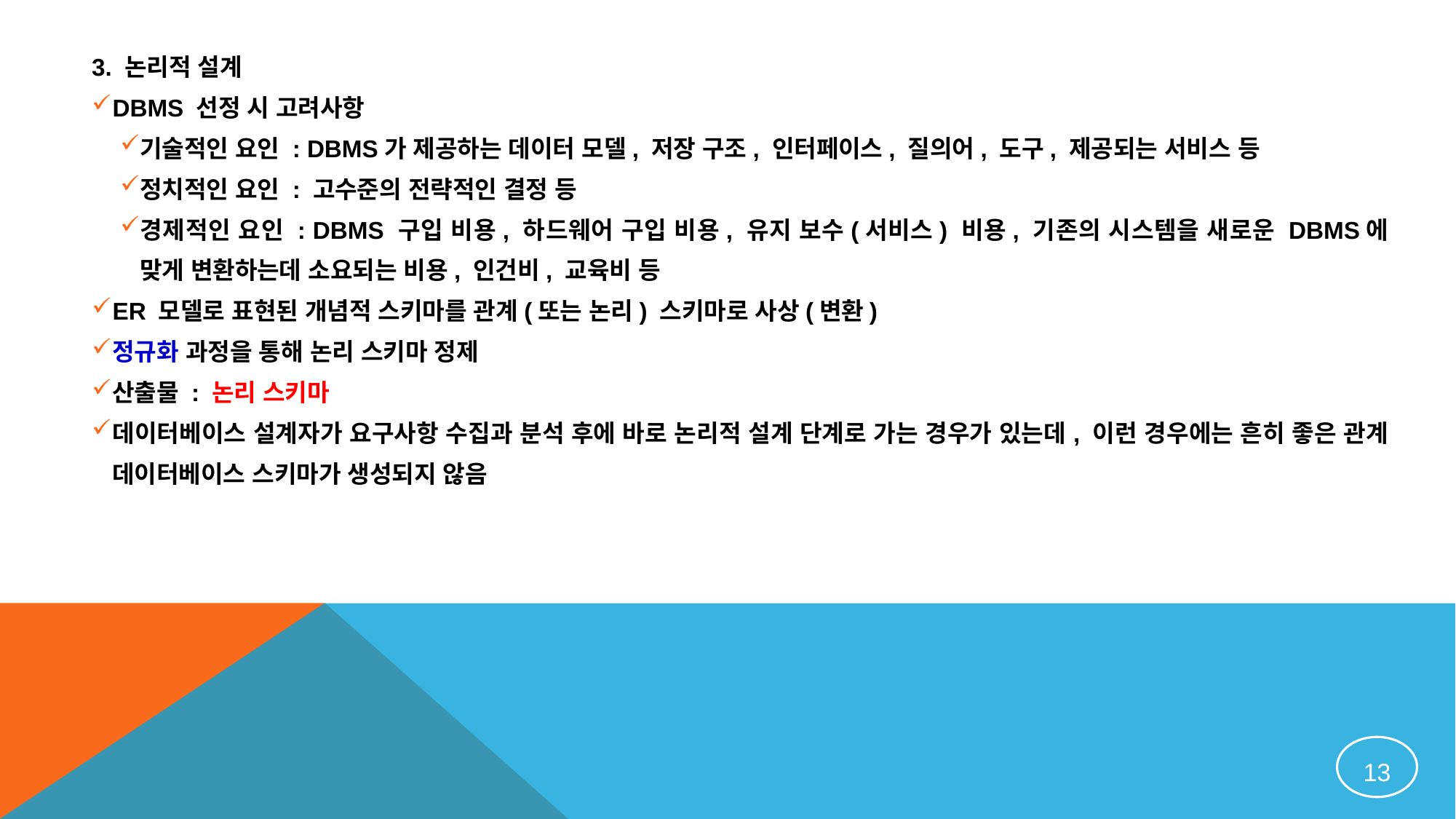

3. 논리적 설계
DBMS 선정 시 고려사항
기술적인 요인 : DBMS가 제공하는 데이터 모델, 저장 구조, 인터페이스, 질의어, 도구, 제공되는 서비스 등
정치적인 요인 : 고수준의 전략적인 결정 등
경제적인 요인 : DBMS 구입 비용, 하드웨어 구입 비용, 유지 보수(서비스) 비용, 기존의 시스템을 새로운 DBMS에 맞게 변환하는데 소요되는 비용, 인건비, 교육비 등
ER 모델로 표현된 개념적 스키마를 관계(또는 논리) 스키마로 사상(변환)
정규화 과정을 통해 논리 스키마 정제
산출물 : 논리 스키마
데이터베이스 설계자가 요구사항 수집과 분석 후에 바로 논리적 설계 단계로 가는 경우가 있는데, 이런 경우에는 흔히 좋은 관계 데이터베이스 스키마가 생성되지 않음
13